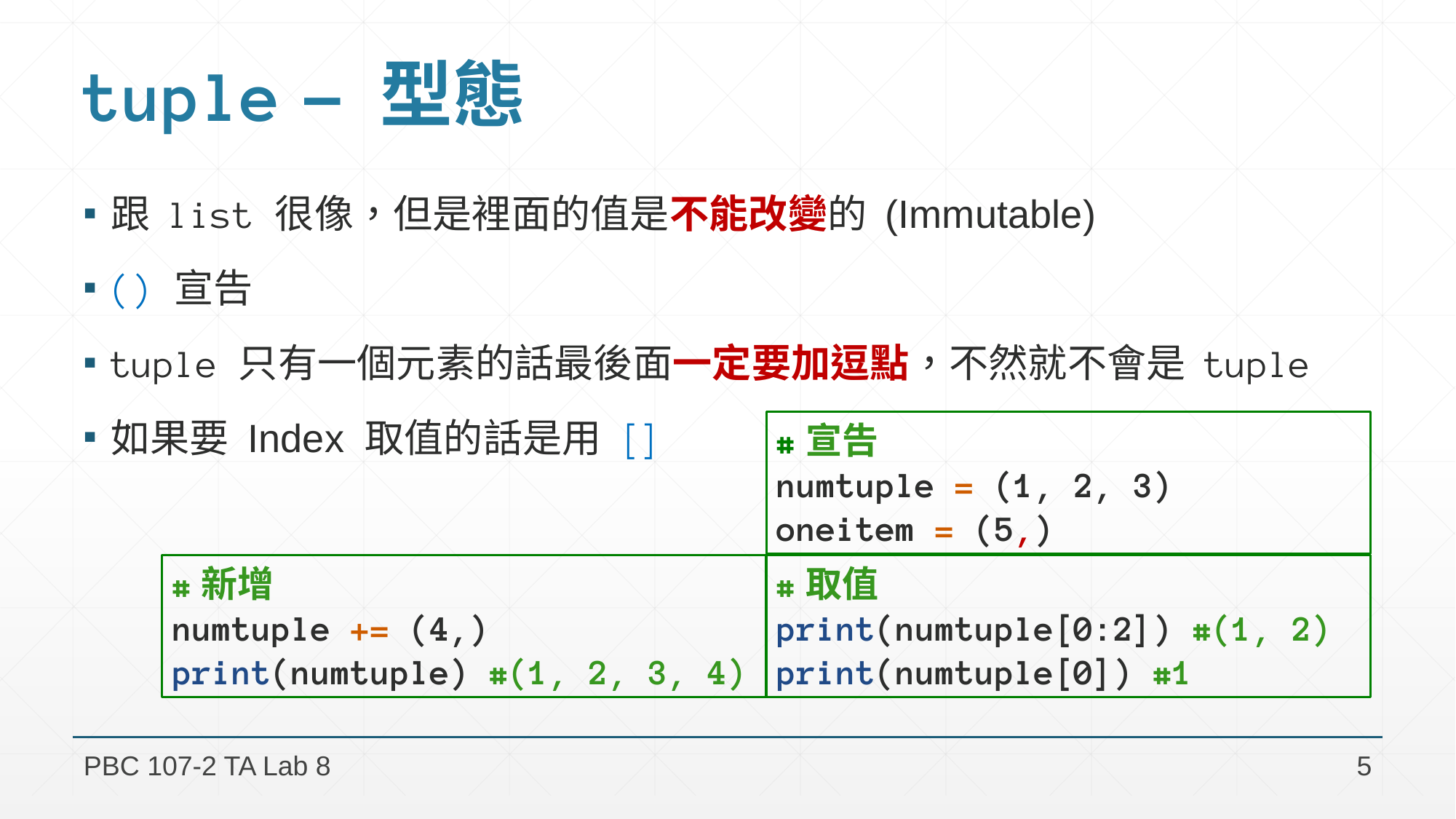

# tuple – 型態
跟 list 很像，但是裡面的值是不能改變的 (Immutable)
() 宣告
tuple 只有一個元素的話最後面一定要加逗點，不然就不會是 tuple
如果要 Index 取值的話是用 []

#宣告
numtuple = (1, 2, 3)
oneitem = (5,)
#新增
numtuple += (4,)
print(numtuple) #(1, 2, 3, 4)
#取值
print(numtuple[0:2]) #(1, 2)
print(numtuple[0]) #1
PBC 107-2 TA Lab 8
5